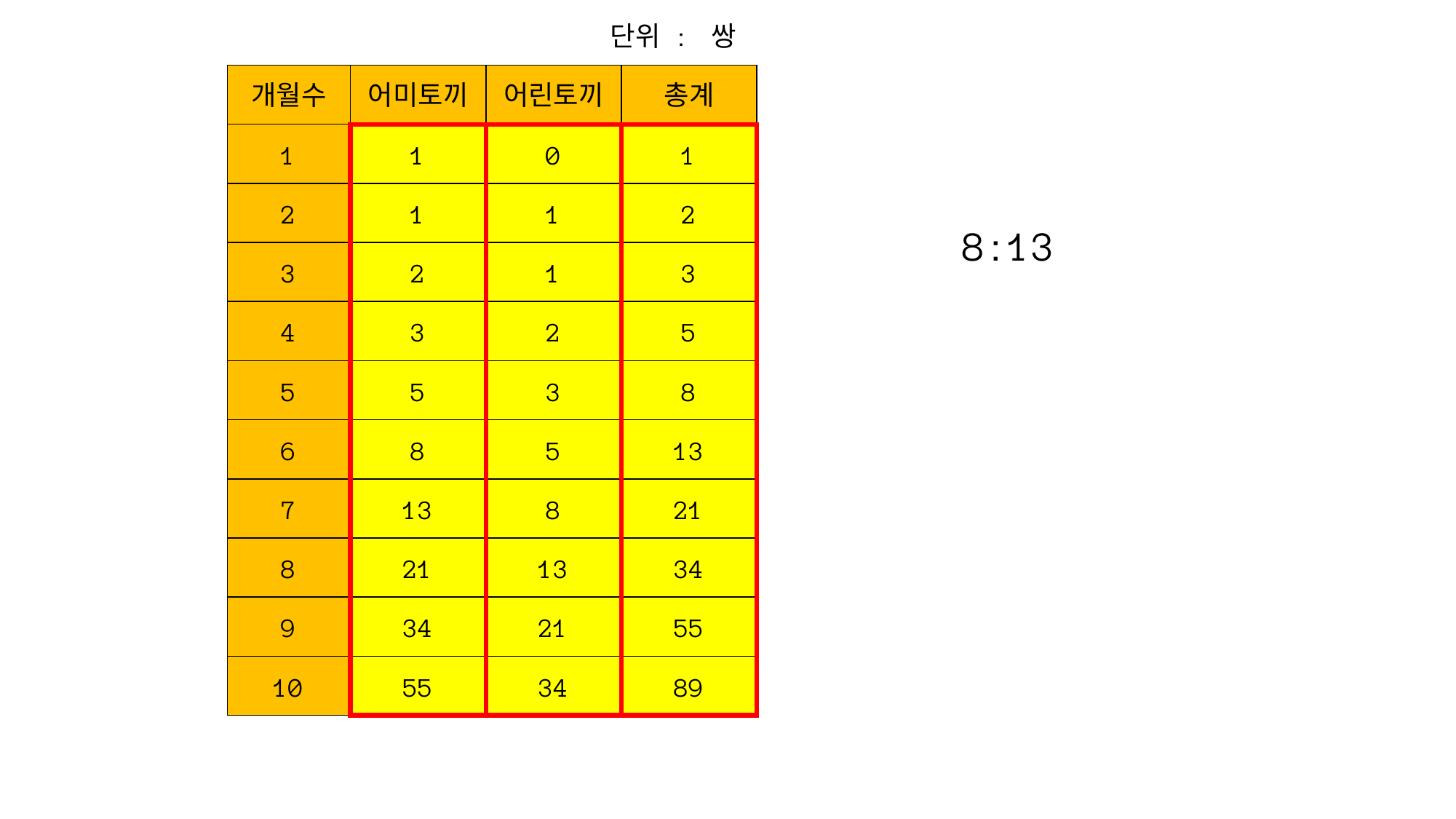

단위 : 쌍
총계
어린토끼
어미토끼
개월수

1

0
1
1
2
1
1
2
8:13
3
1
2
3
5
2
3
4
8
3
5
5
13
5
8
6
21
8
13
7
34
13
21
8
55
21
34
9
89
34
55
10